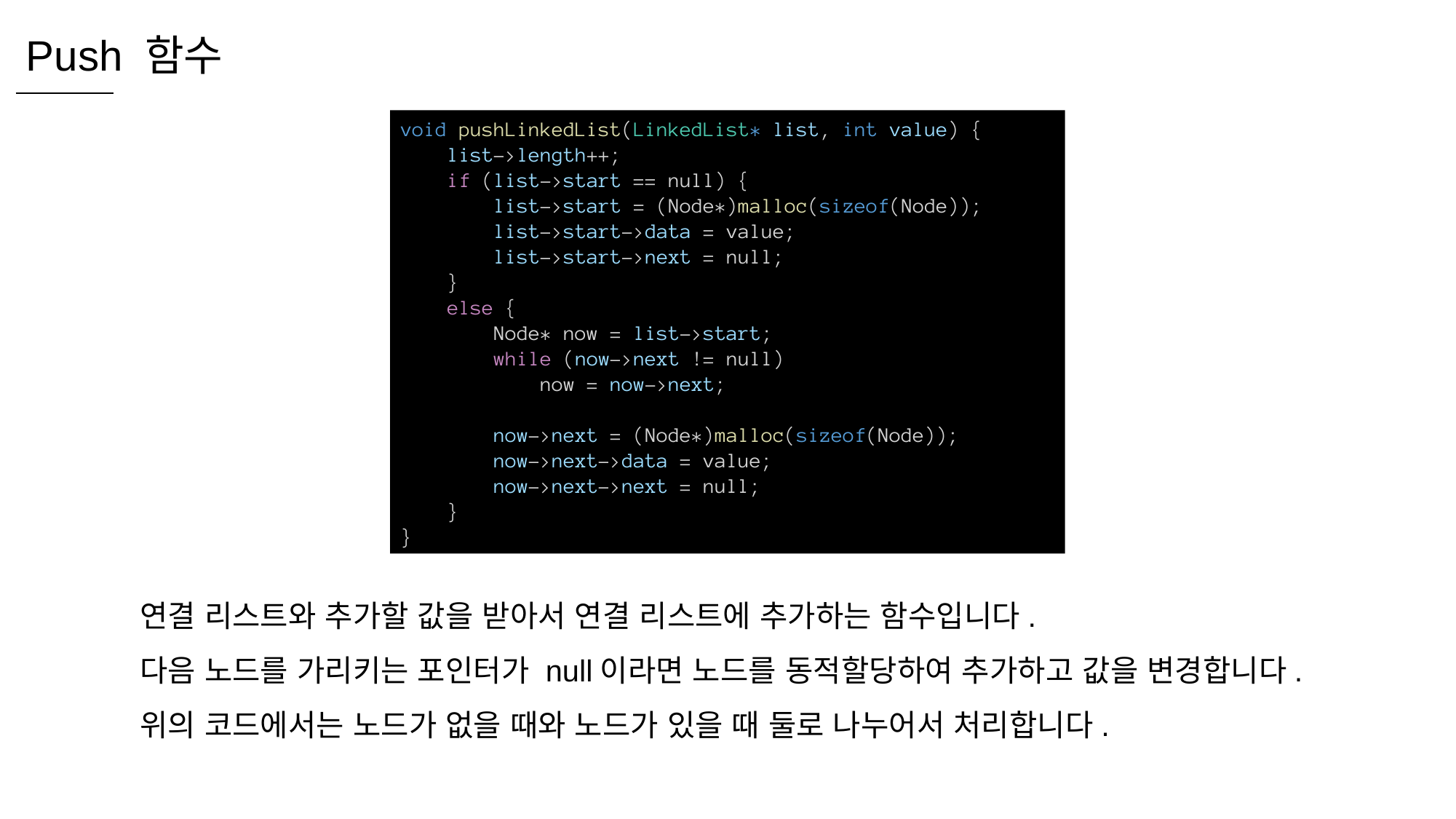

Push 함수
void pushLinkedList(LinkedList* list, int value) {
    list->length++;
    if (list->start == null) {
        list->start = (Node*)malloc(sizeof(Node));
        list->start->data = value;
        list->start->next = null;
    }
    else {
        Node* now = list->start;
        while (now->next != null)
            now = now->next;
        now->next = (Node*)malloc(sizeof(Node));
        now->next->data = value;
        now->next->next = null;
    }
}
연결 리스트와 추가할 값을 받아서 연결 리스트에 추가하는 함수입니다.
다음 노드를 가리키는 포인터가 null이라면 노드를 동적할당하여 추가하고 값을 변경합니다.
위의 코드에서는 노드가 없을 때와 노드가 있을 때 둘로 나누어서 처리합니다.